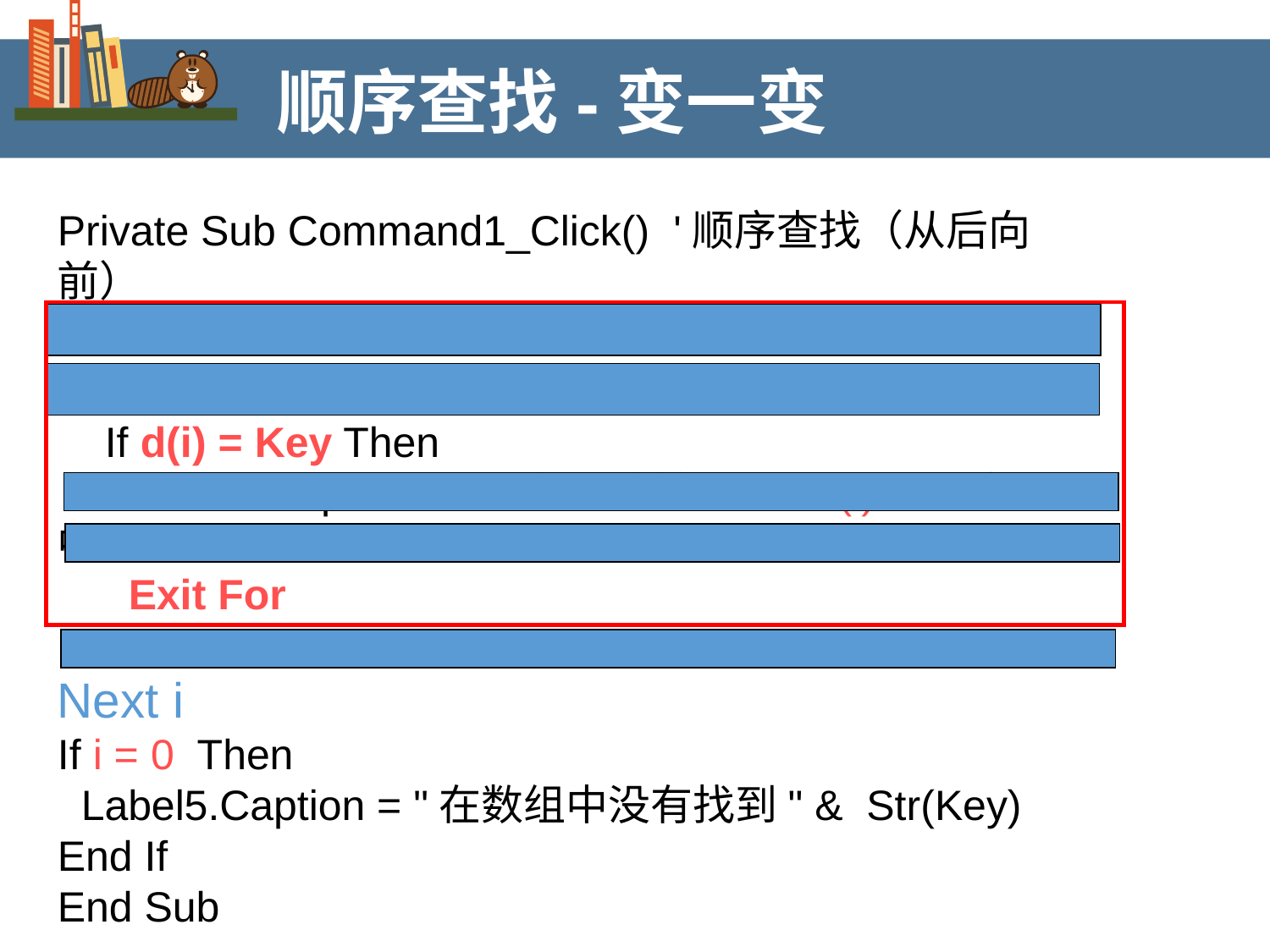

顺序查找-变一变
Private Sub Command1_Click()  '顺序查找（从后向前）
Key = Val(Text2.Text)
For i = num To 1  step -1
    If d(i) = Key Then
      Label5.Caption = “在数组的第 " & Str(i) & " 位置中"
      Exit For
    End If
Next i
If i = 0  Then
  Label5.Caption = "在数组中没有找到" &  Str(Key)
End If
End Sub